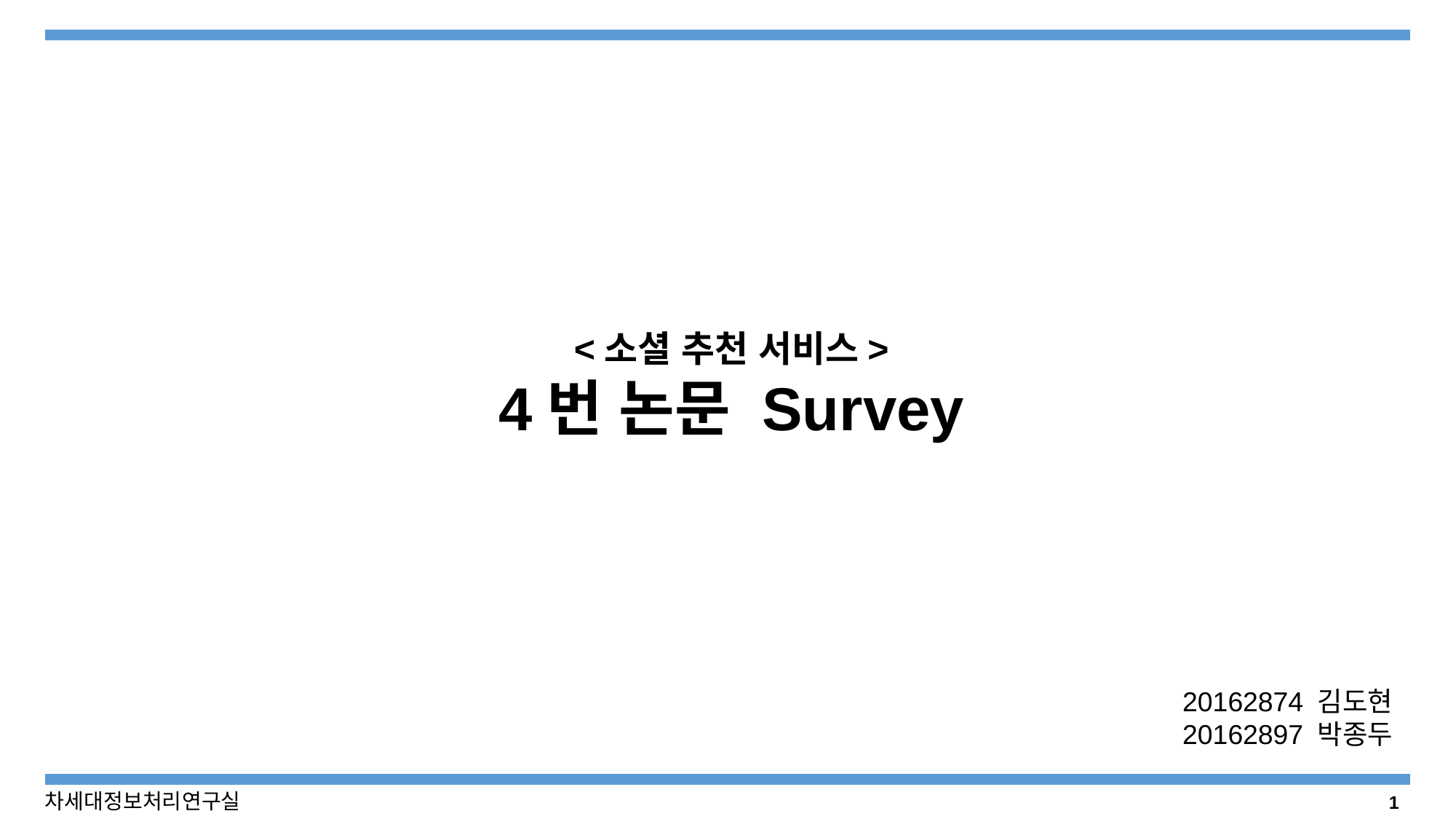

<소셜 추천 서비스>
4번 논문 Survey
20162874 김도현
20162897 박종두
1